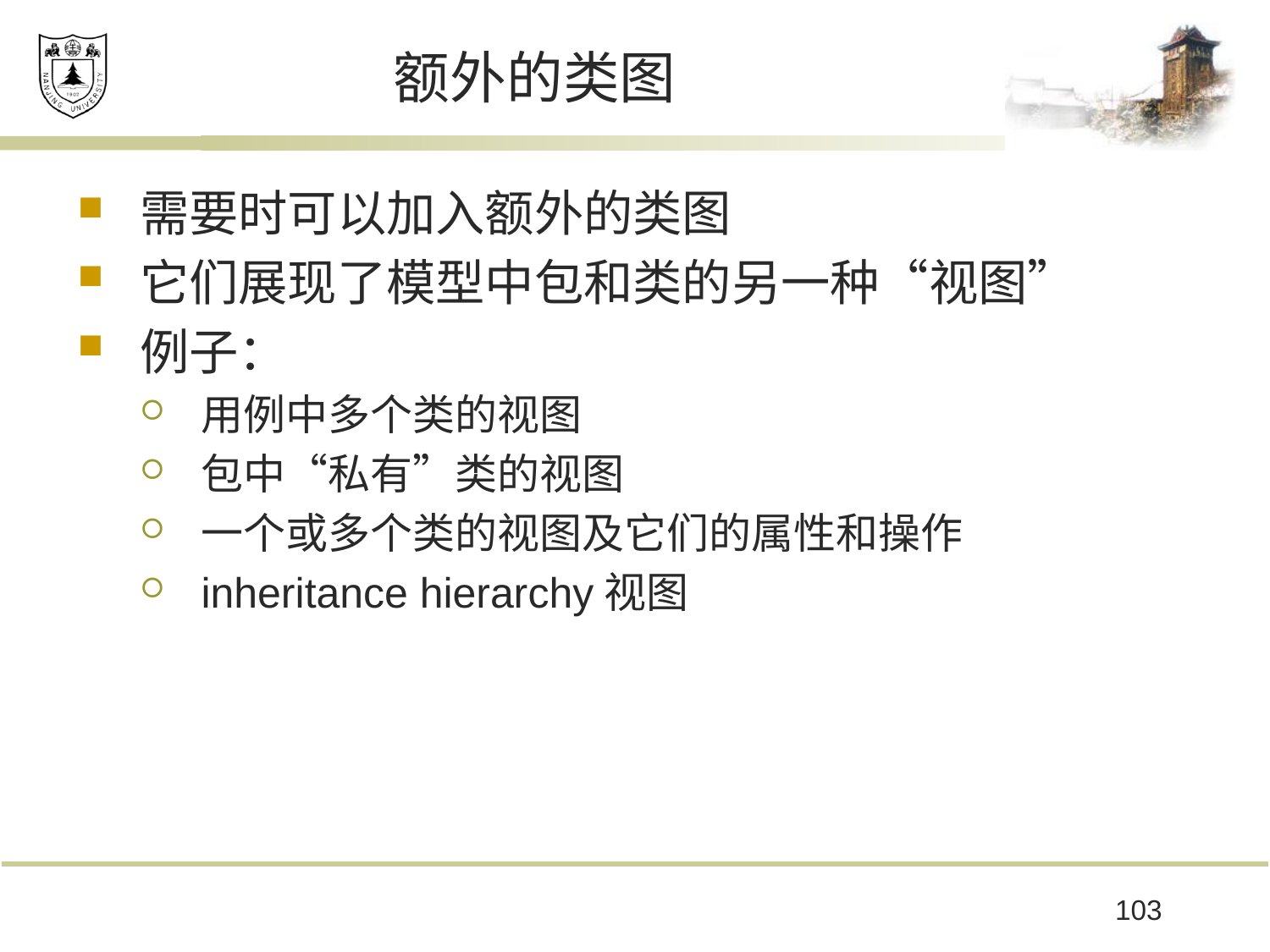

# 额外的类图
需要时可以加入额外的类图
它们展现了模型中包和类的另一种“视图”
例子：
用例中多个类的视图
包中“私有”类的视图
一个或多个类的视图及它们的属性和操作
inheritance hierarchy视图
103